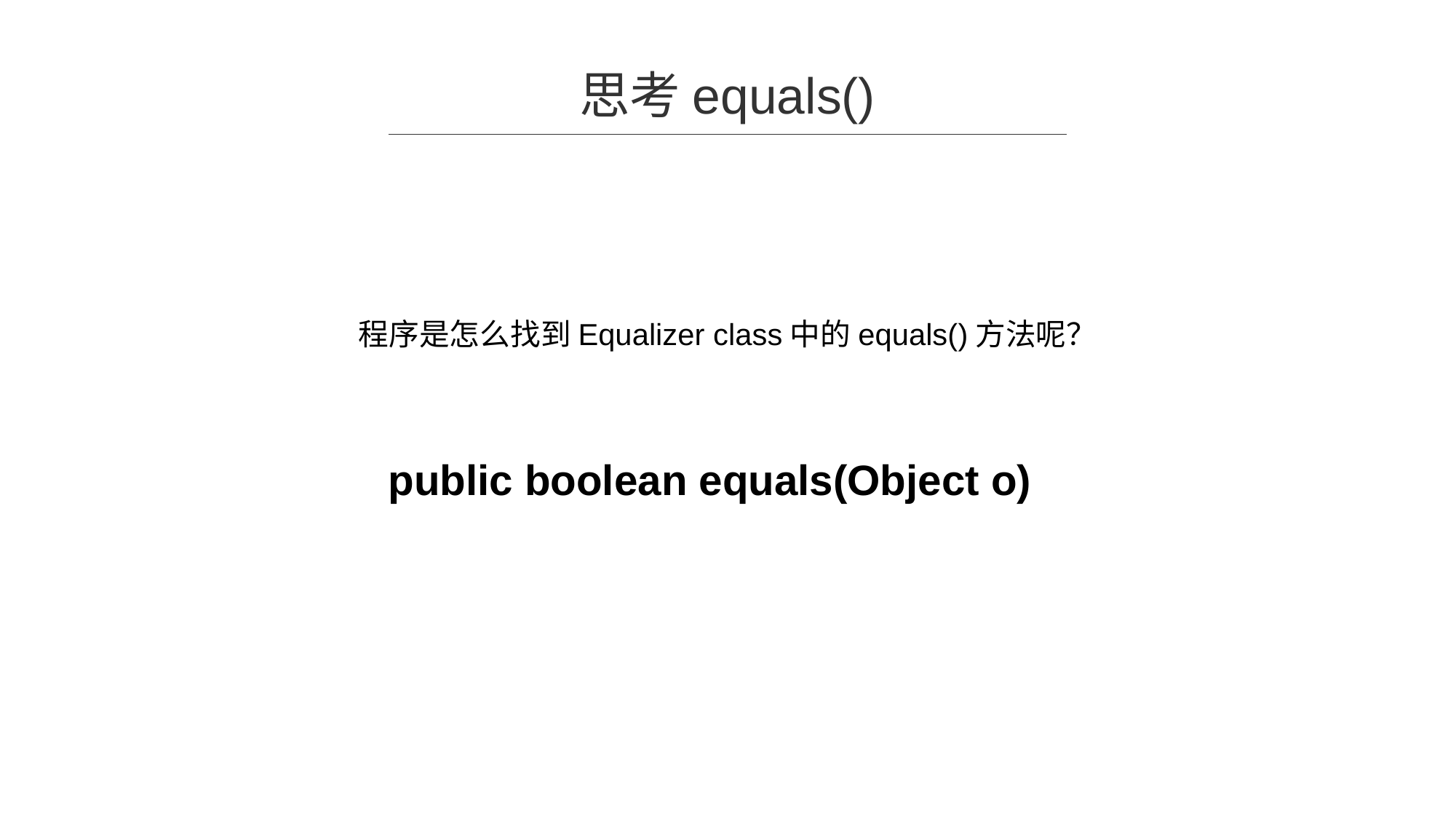

思考equals()
程序是怎么找到Equalizer class中的equals()方法呢？

public boolean equals(Object o)